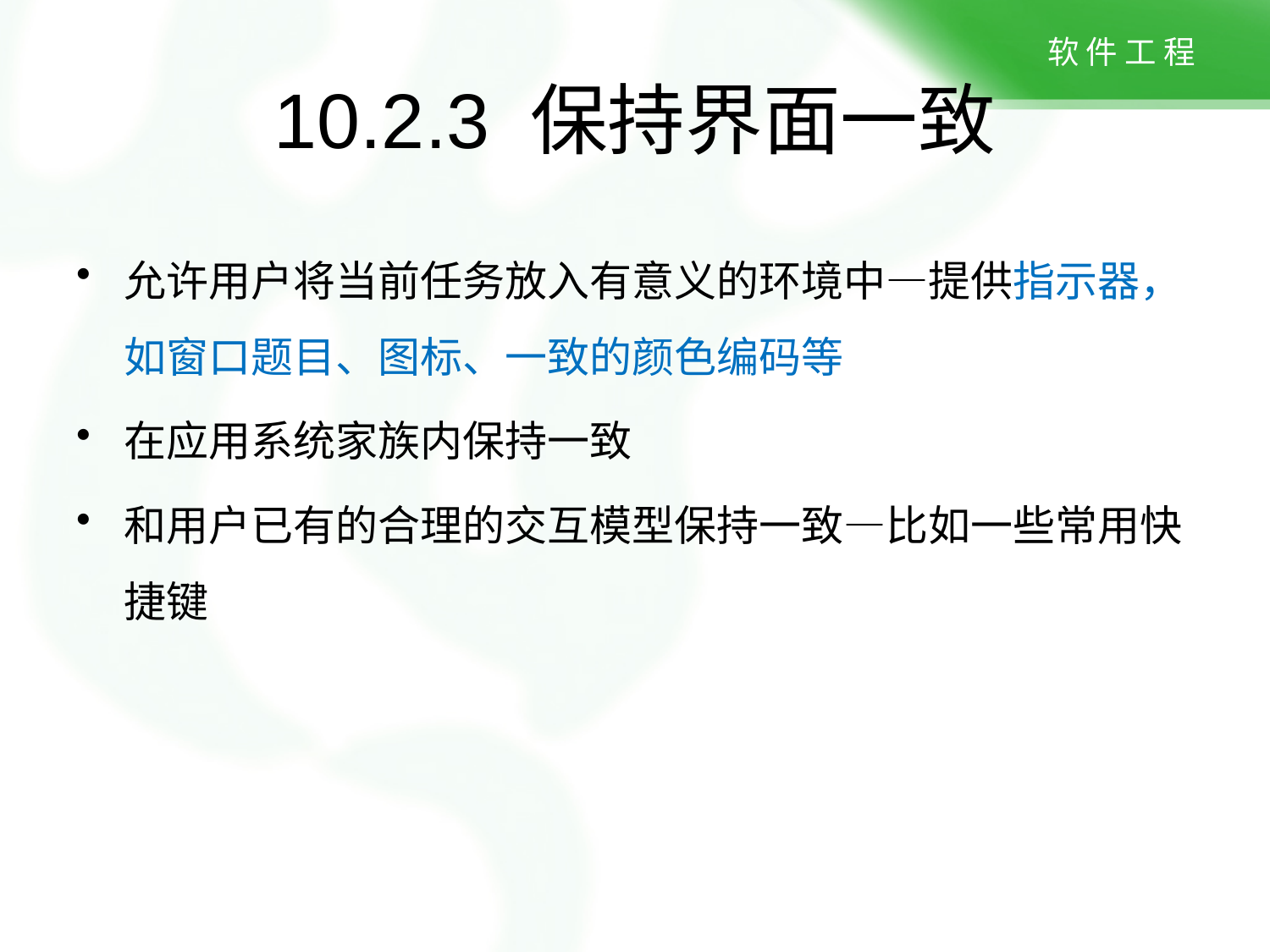

# 10.2.3 保持界面一致
允许用户将当前任务放入有意义的环境中—提供指示器，如窗口题目、图标、一致的颜色编码等
在应用系统家族内保持一致
和用户已有的合理的交互模型保持一致—比如一些常用快捷键